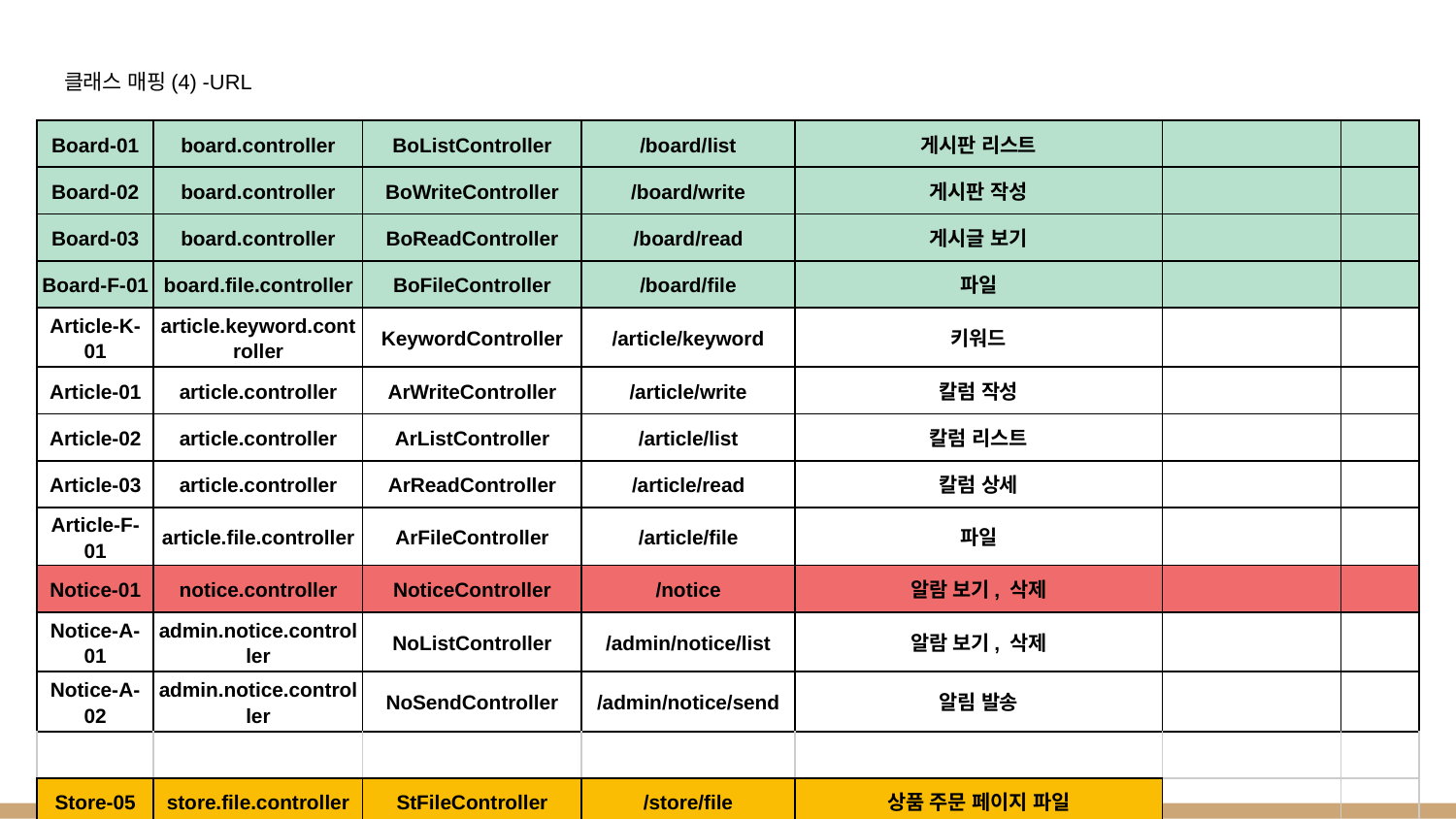

# 클래스 매핑(4) -URL
| Board-01 | board.controller | BoListController | /board/list | 게시판 리스트 |  |  |
| --- | --- | --- | --- | --- | --- | --- |
| Board-02 | board.controller | BoWriteController | /board/write | 게시판 작성 |  |  |
| Board-03 | board.controller | BoReadController | /board/read | 게시글 보기 |  |  |
| Board-F-01 | board.file.controller | BoFileController | /board/file | 파일 |  |  |
| Article-K-01 | article.keyword.controller | KeywordController | /article/keyword | 키워드 |  |  |
| Article-01 | article.controller | ArWriteController | /article/write | 칼럼 작성 |  |  |
| Article-02 | article.controller | ArListController | /article/list | 칼럼 리스트 |  |  |
| Article-03 | article.controller | ArReadController | /article/read | 칼럼 상세 |  |  |
| Article-F-01 | article.file.controller | ArFileController | /article/file | 파일 |  |  |
| Notice-01 | notice.controller | NoticeController | /notice | 알람 보기, 삭제 |  |  |
| Notice-A-01 | admin.notice.controller | NoListController | /admin/notice/list | 알람 보기, 삭제 |  |  |
| Notice-A-02 | admin.notice.controller | NoSendController | /admin/notice/send | 알림 발송 |  |  |
|  |  |  |  |  |  |  |
| Store-05 | store.file.controller | StFileController | /store/file | 상품 주문 페이지 파일 |  |  |